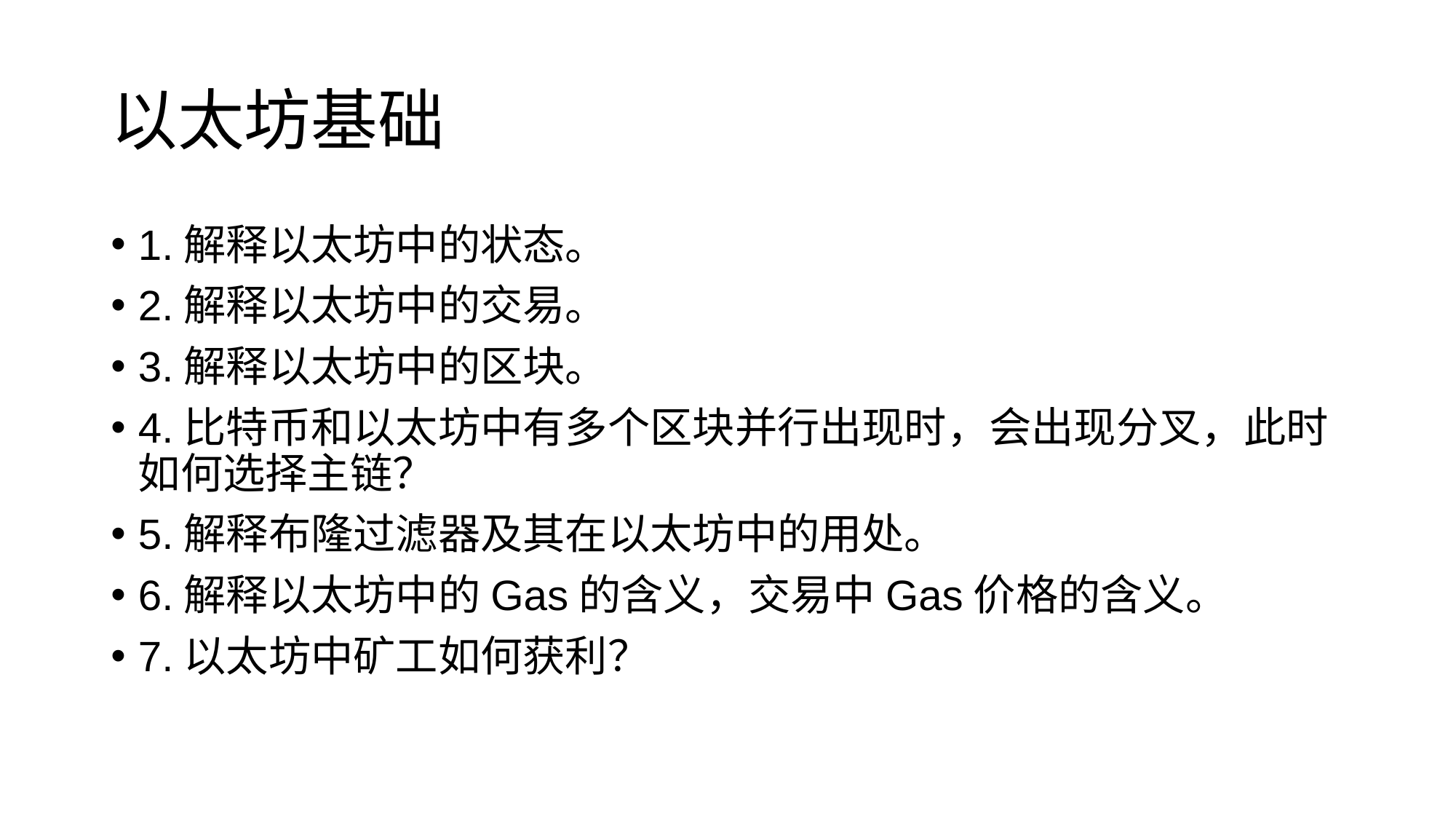

# 以太坊基础
1.解释以太坊中的状态。
2.解释以太坊中的交易。
3.解释以太坊中的区块。
4.比特币和以太坊中有多个区块并行出现时，会出现分叉，此时如何选择主链？
5.解释布隆过滤器及其在以太坊中的用处。
6.解释以太坊中的Gas的含义，交易中Gas价格的含义。
7.以太坊中矿工如何获利？